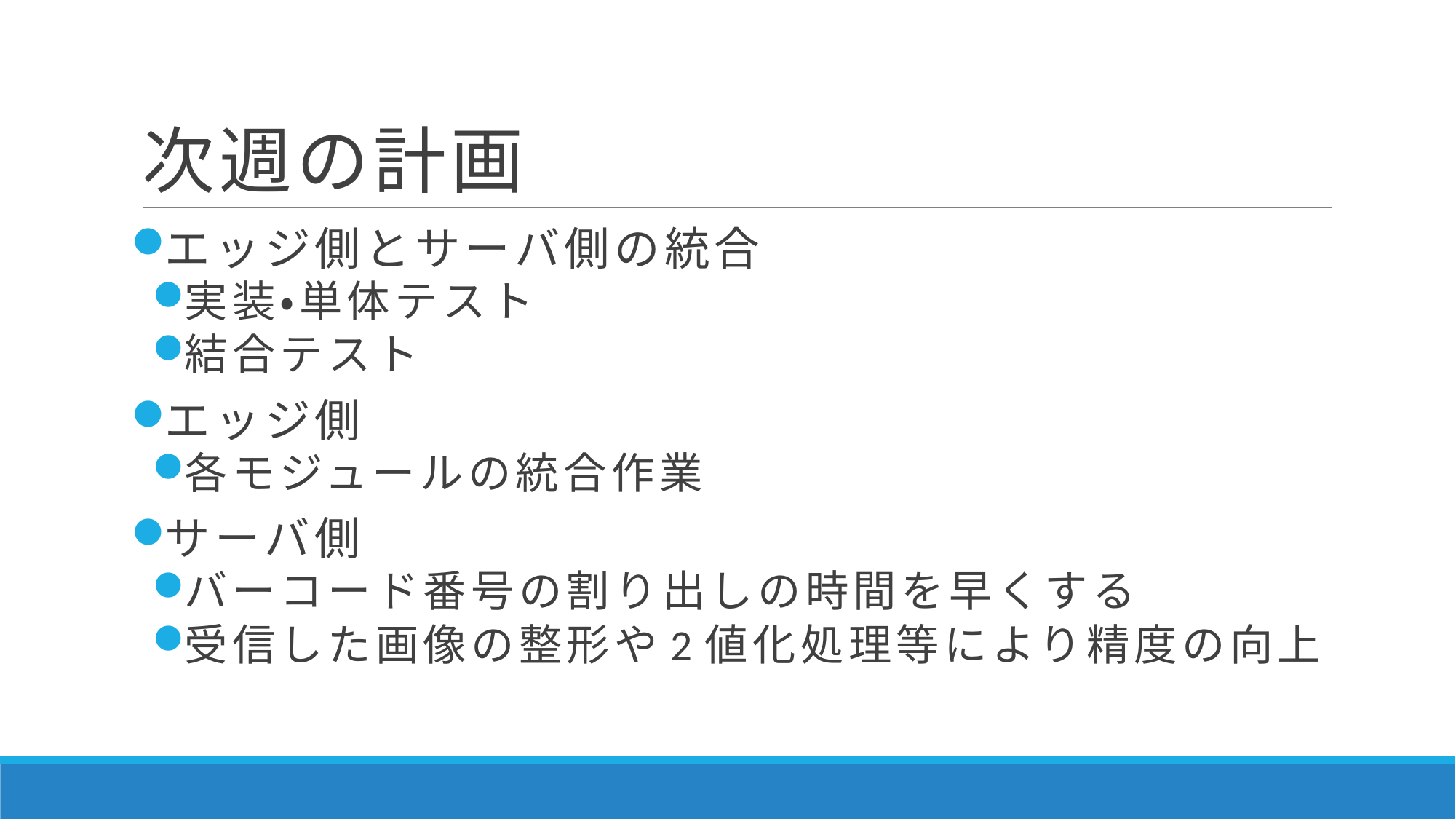

# 次週の計画
エッジ側とサーバ側の統合
実装・単体テスト
結合テスト
エッジ側
各モジュールの統合作業
サーバ側
バーコード番号の割り出しの時間を早くする
受信した画像の整形や2値化処理等により精度の向上